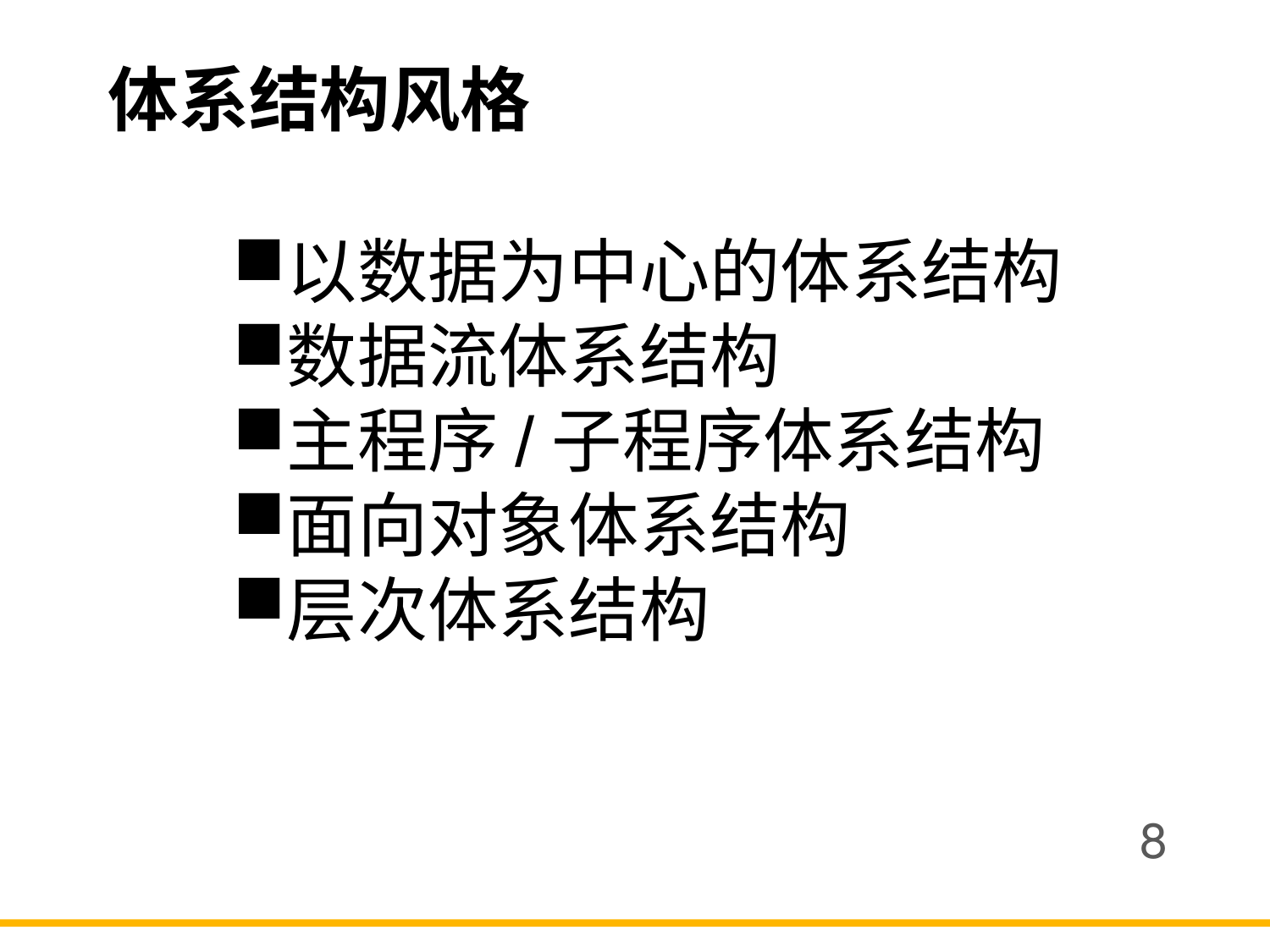

# 体系结构风格
以数据为中心的体系结构
数据流体系结构
主程序/子程序体系结构
面向对象体系结构
层次体系结构
8